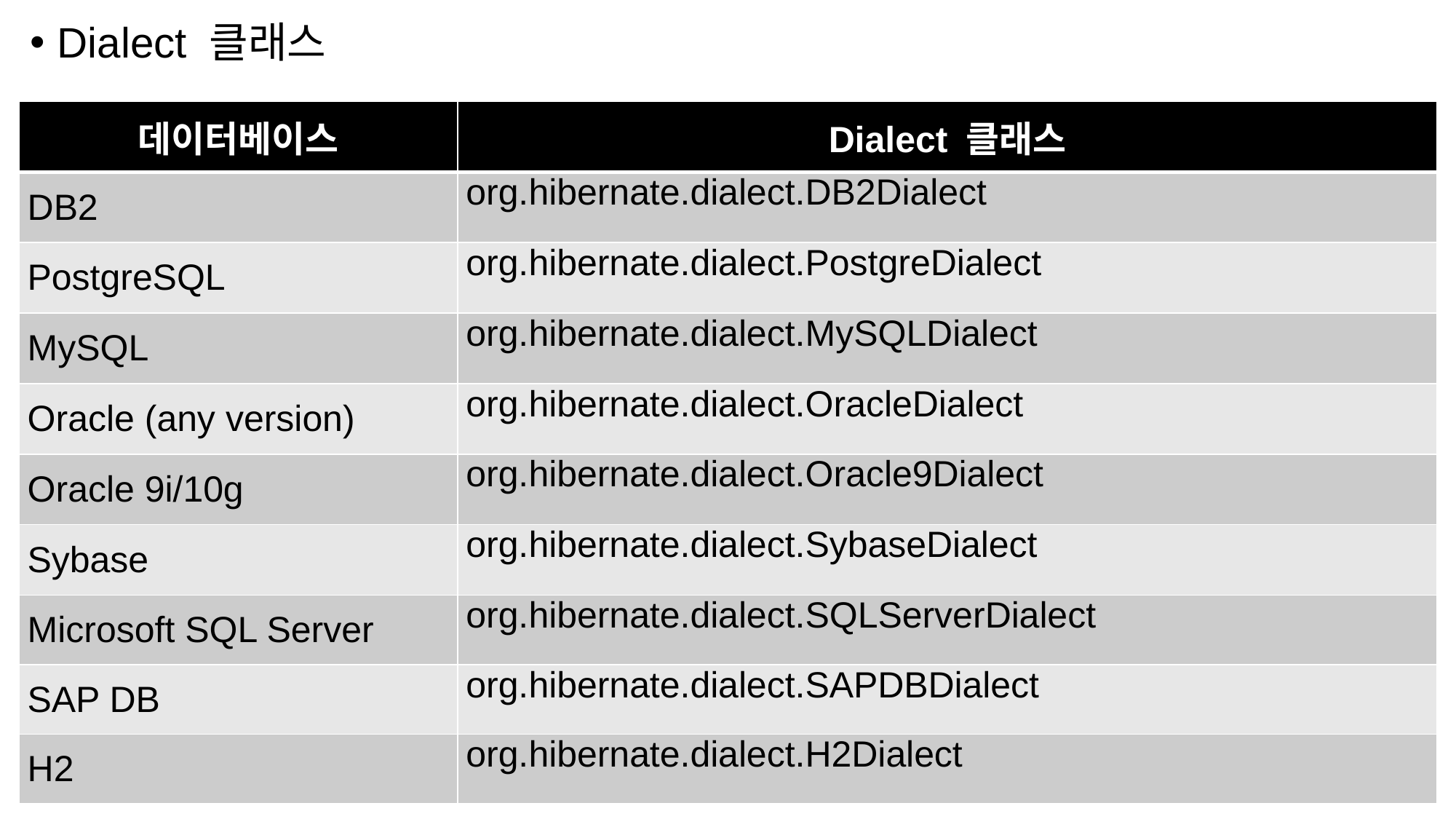

Dialect 클래스
| 데이터베이스 | Dialect 클래스 |
| --- | --- |
| DB2 | org.hibernate.dialect.DB2Dialect |
| PostgreSQL | org.hibernate.dialect.PostgreDialect |
| MySQL | org.hibernate.dialect.MySQLDialect |
| Oracle (any version) | org.hibernate.dialect.OracleDialect |
| Oracle 9i/10g | org.hibernate.dialect.Oracle9Dialect |
| Sybase | org.hibernate.dialect.SybaseDialect |
| Microsoft SQL Server | org.hibernate.dialect.SQLServerDialect |
| SAP DB | org.hibernate.dialect.SAPDBDialect |
| H2 | org.hibernate.dialect.H2Dialect |